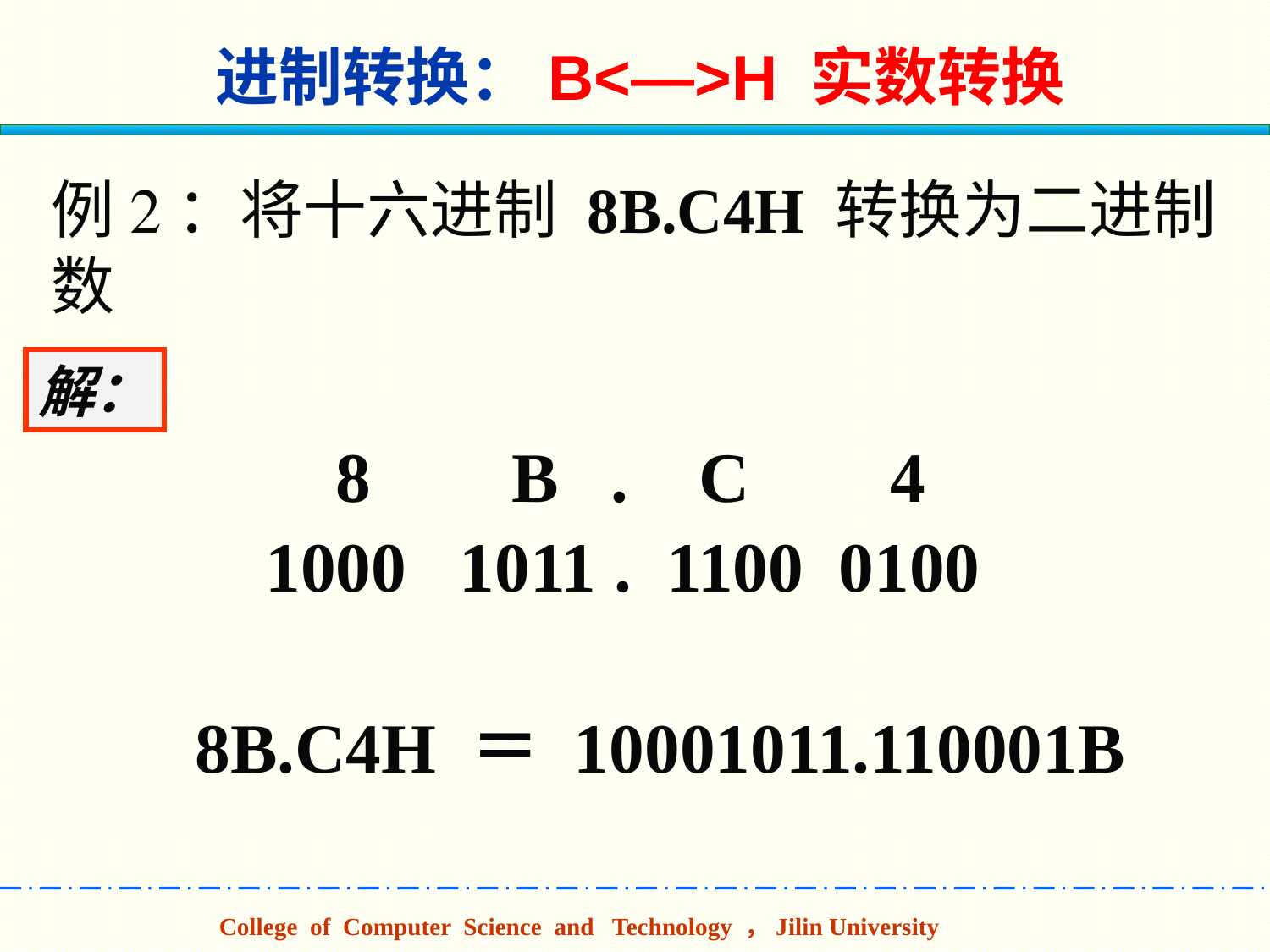

进制转换：B<—>H 实数转换
例2：将十六进制 8B.C4H 转换为二进制数
解：
         8        B   .    C        4
     1000   1011 .  1100  0100

 8B.C4H ＝ 10001011.110001B